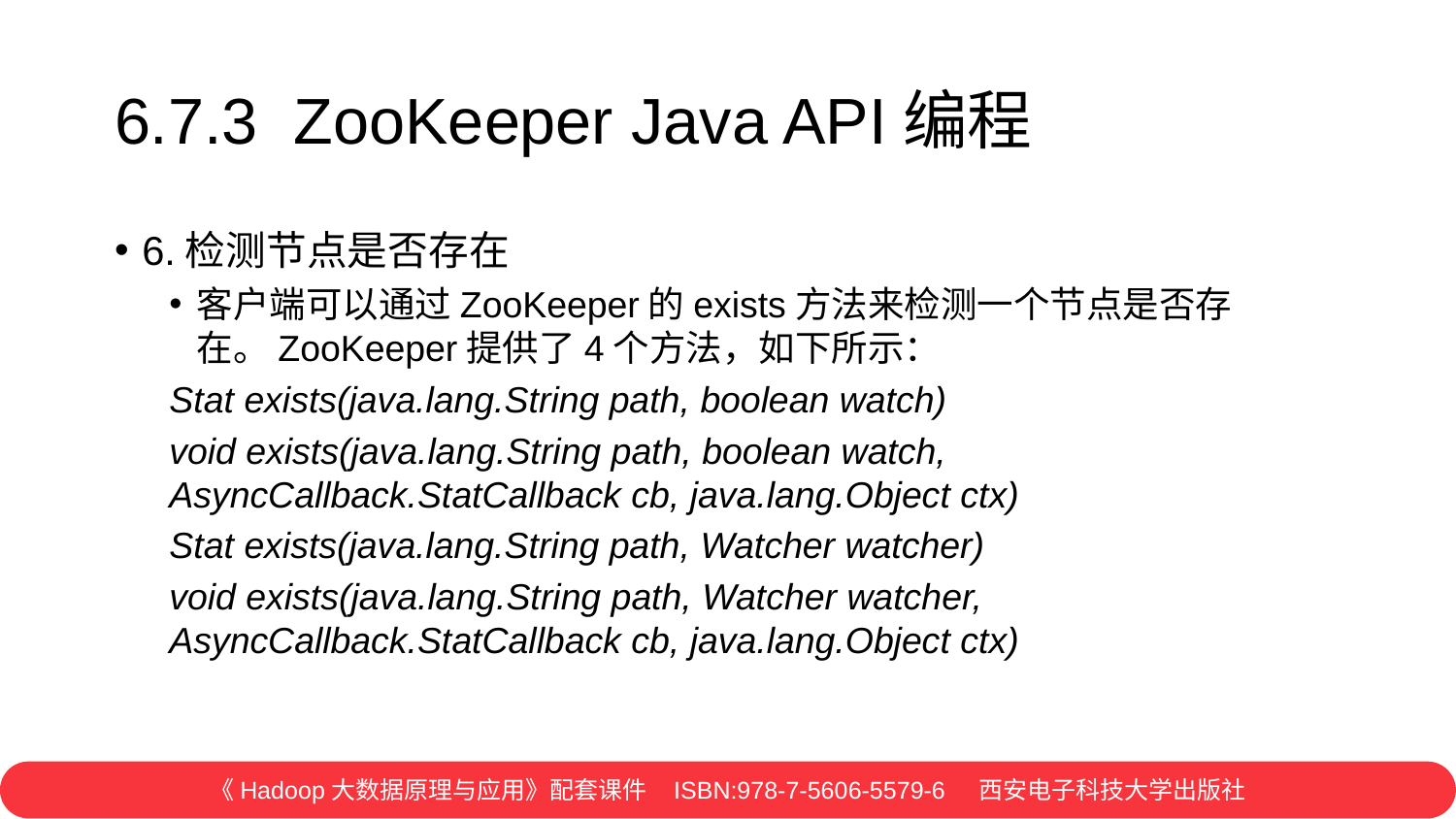

# 6.7.3  ZooKeeper Java API编程
6.检测节点是否存在
客户端可以通过ZooKeeper的exists方法来检测一个节点是否存在。ZooKeeper提供了4个方法，如下所示：
Stat exists(java.lang.String path, boolean watch)
void exists(java.lang.String path, boolean watch, AsyncCallback.StatCallback cb, java.lang.Object ctx)
Stat exists(java.lang.String path, Watcher watcher)
void exists(java.lang.String path, Watcher watcher, AsyncCallback.StatCallback cb, java.lang.Object ctx)